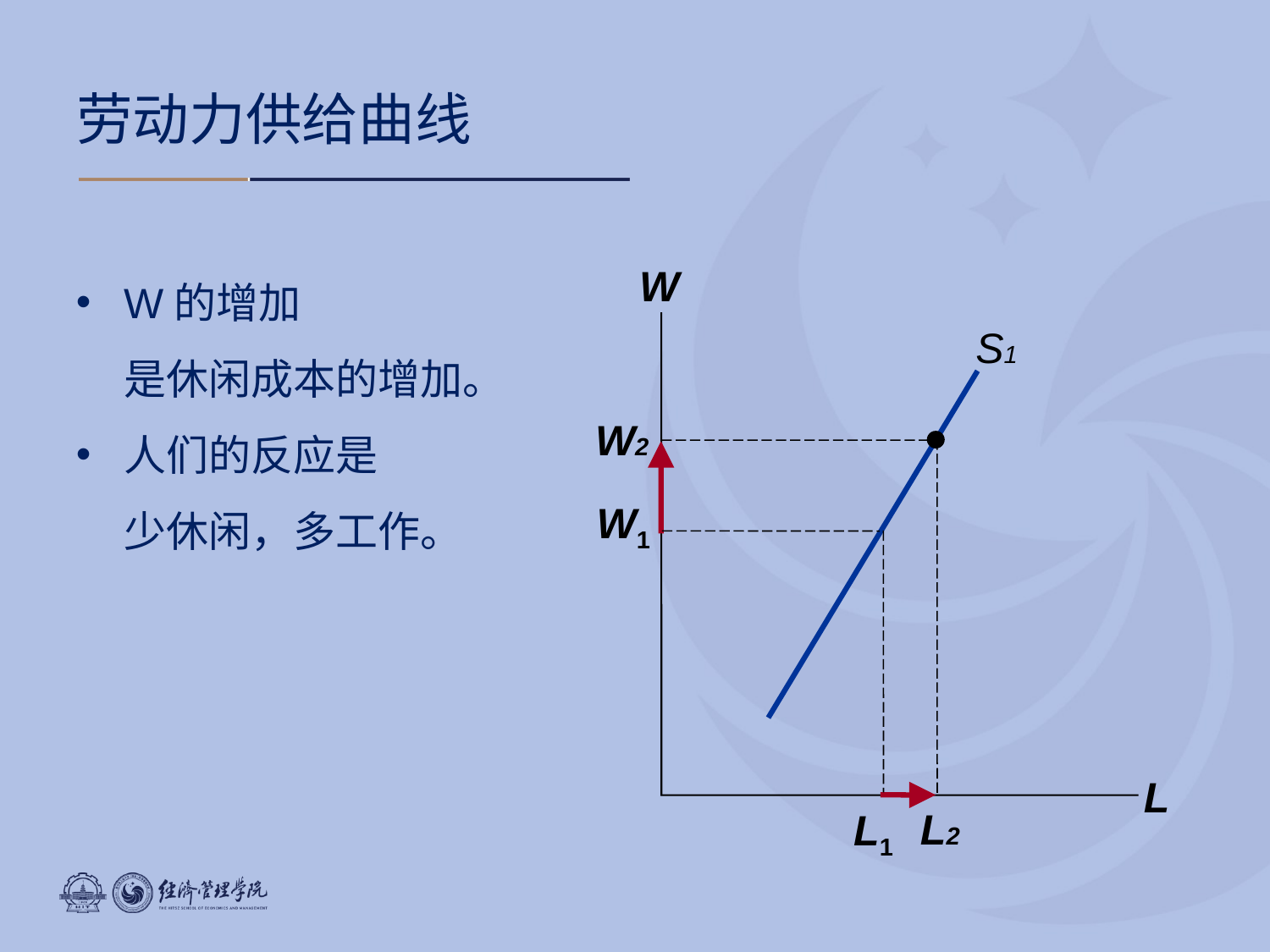

# 劳动力供给曲线
W的增加
是休闲成本的增加。
人们的反应是
    少休闲，多工作。

W

L
S1

W2

L2
W1

L1